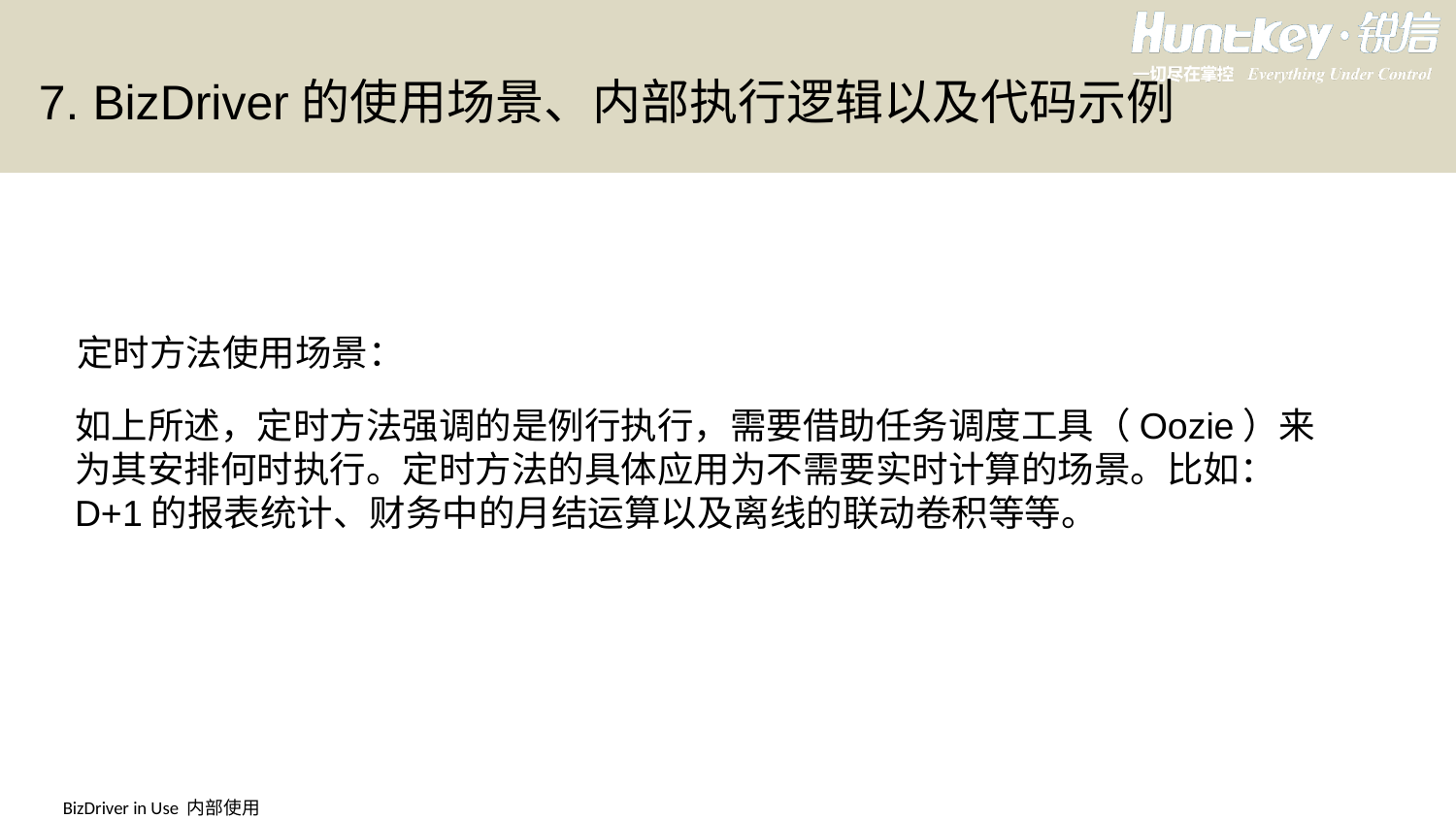

7. BizDriver的使用场景、内部执行逻辑以及代码示例
定时方法使用场景：
如上所述，定时方法强调的是例行执行，需要借助任务调度工具（Oozie）来为其安排何时执行。定时方法的具体应用为不需要实时计算的场景。比如：D+1的报表统计、财务中的月结运算以及离线的联动卷积等等。